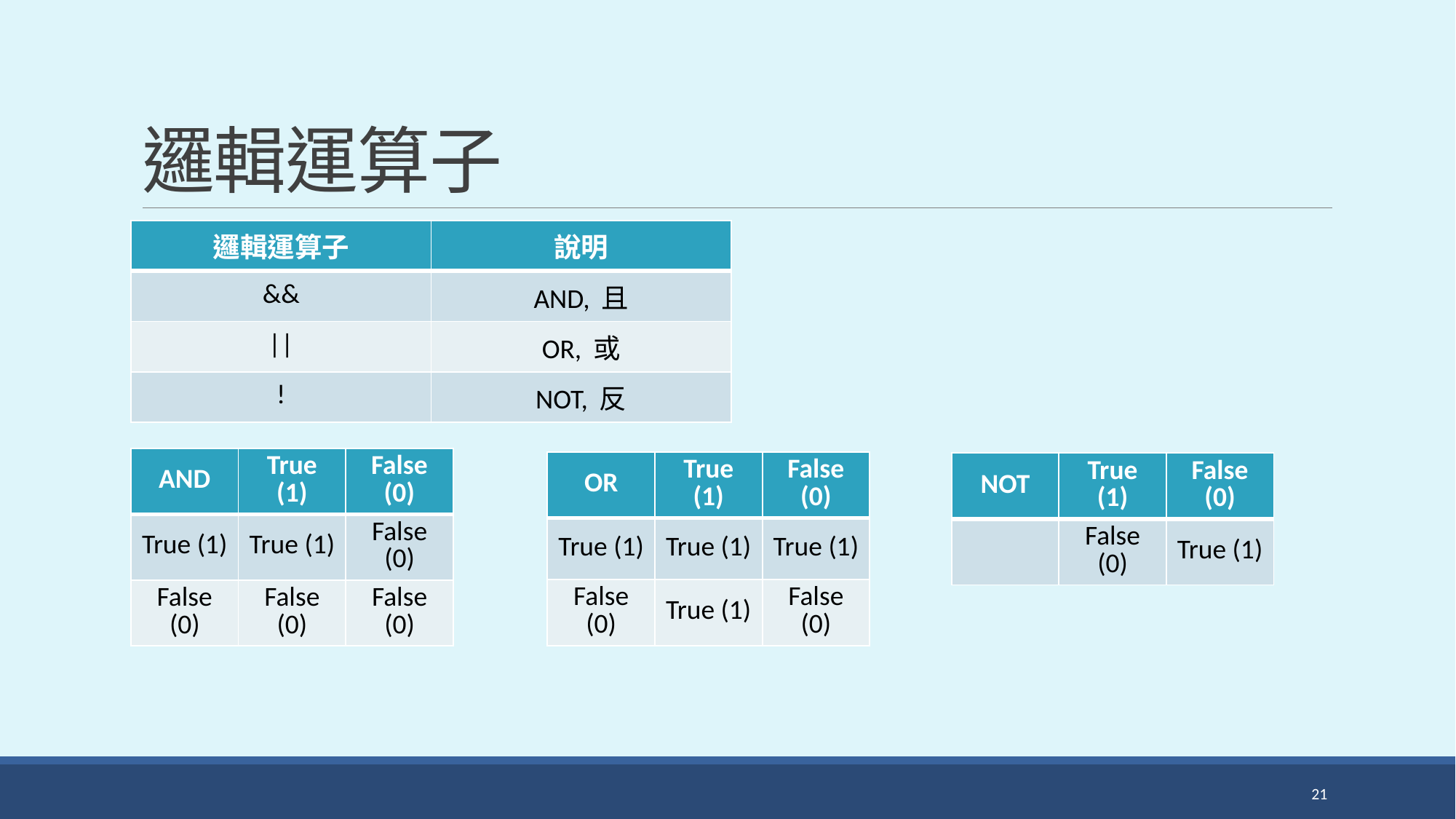

# 邏輯運算子
| 邏輯運算子 | 說明 |
| --- | --- |
| && | AND, 且 |
| || | OR, 或 |
| ! | NOT, 反 |
| AND | True (1) | False (0) |
| --- | --- | --- |
| True (1) | True (1) | False (0) |
| False (0) | False (0) | False (0) |
| OR | True (1) | False (0) |
| --- | --- | --- |
| True (1) | True (1) | True (1) |
| False (0) | True (1) | False (0) |
| NOT | True (1) | False (0) |
| --- | --- | --- |
|  | False (0) | True (1) |
21